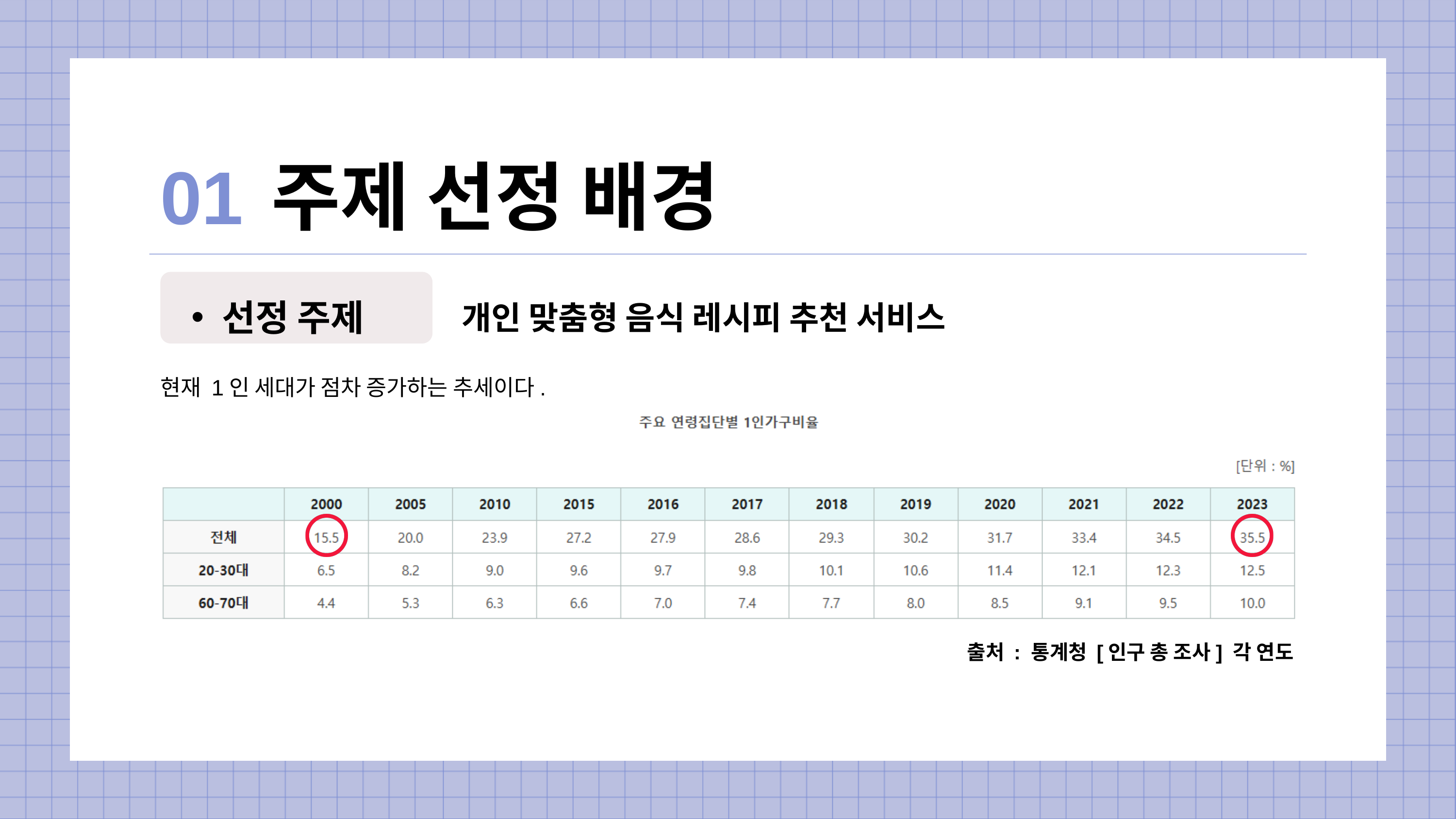

01
주제 선정 배경

선정 주제
개인 맞춤형 음식 레시피 추천 서비스

현재 1인 세대가 점차 증가하는 추세이다.

출처 : 통계청 [인구 총 조사] 각 연도